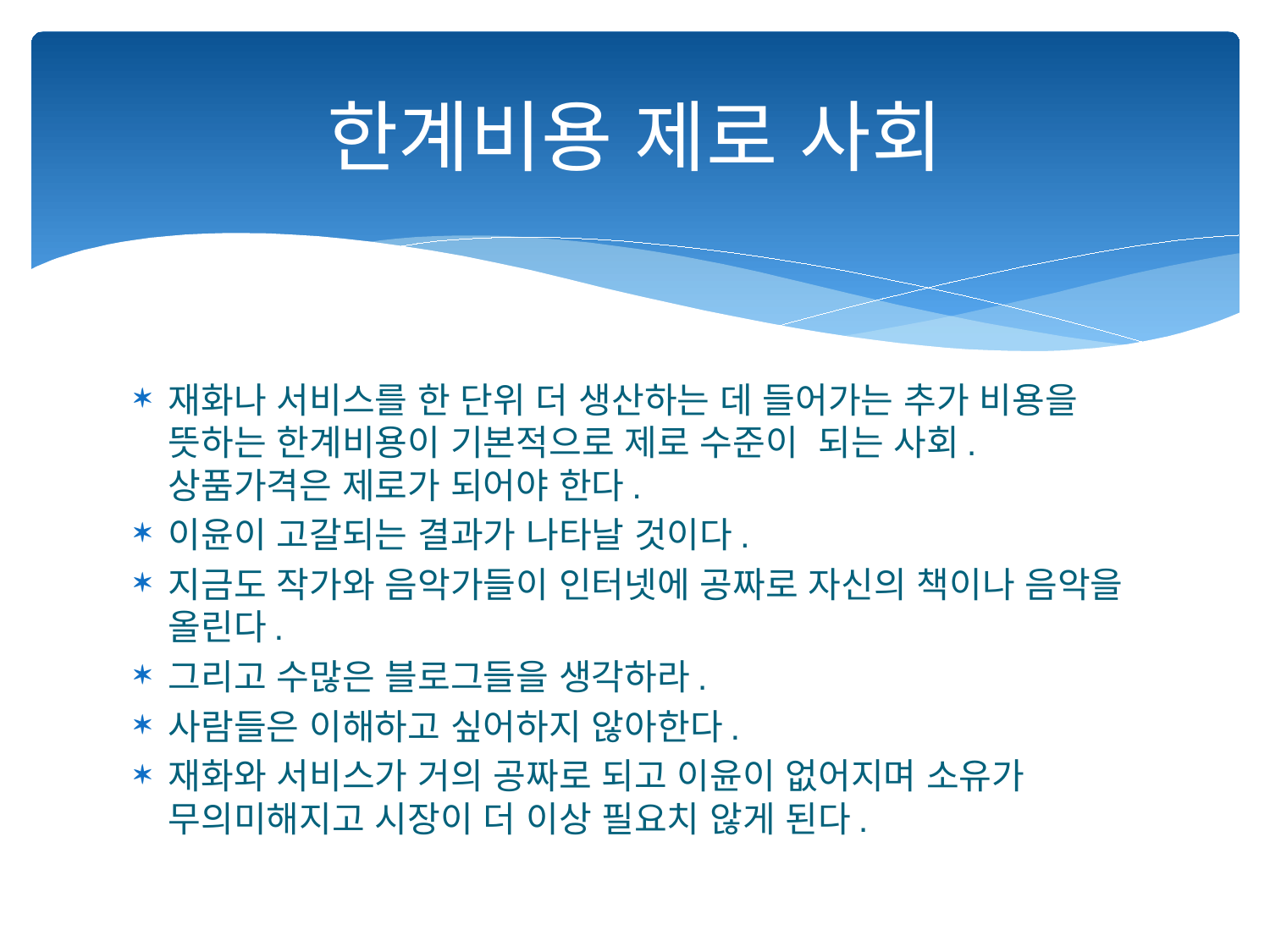

# 한계비용 제로 사회
재화나 서비스를 한 단위 더 생산하는 데 들어가는 추가 비용을 뜻하는 한계비용이 기본적으로 제로 수준이  되는 사회. 상품가격은 제로가 되어야 한다.
이윤이 고갈되는 결과가 나타날 것이다.
지금도 작가와 음악가들이 인터넷에 공짜로 자신의 책이나 음악을 올린다.
그리고 수많은 블로그들을 생각하라.
사람들은 이해하고 싶어하지 않아한다.
재화와 서비스가 거의 공짜로 되고 이윤이 없어지며 소유가 무의미해지고 시장이 더 이상 필요치 않게 된다.